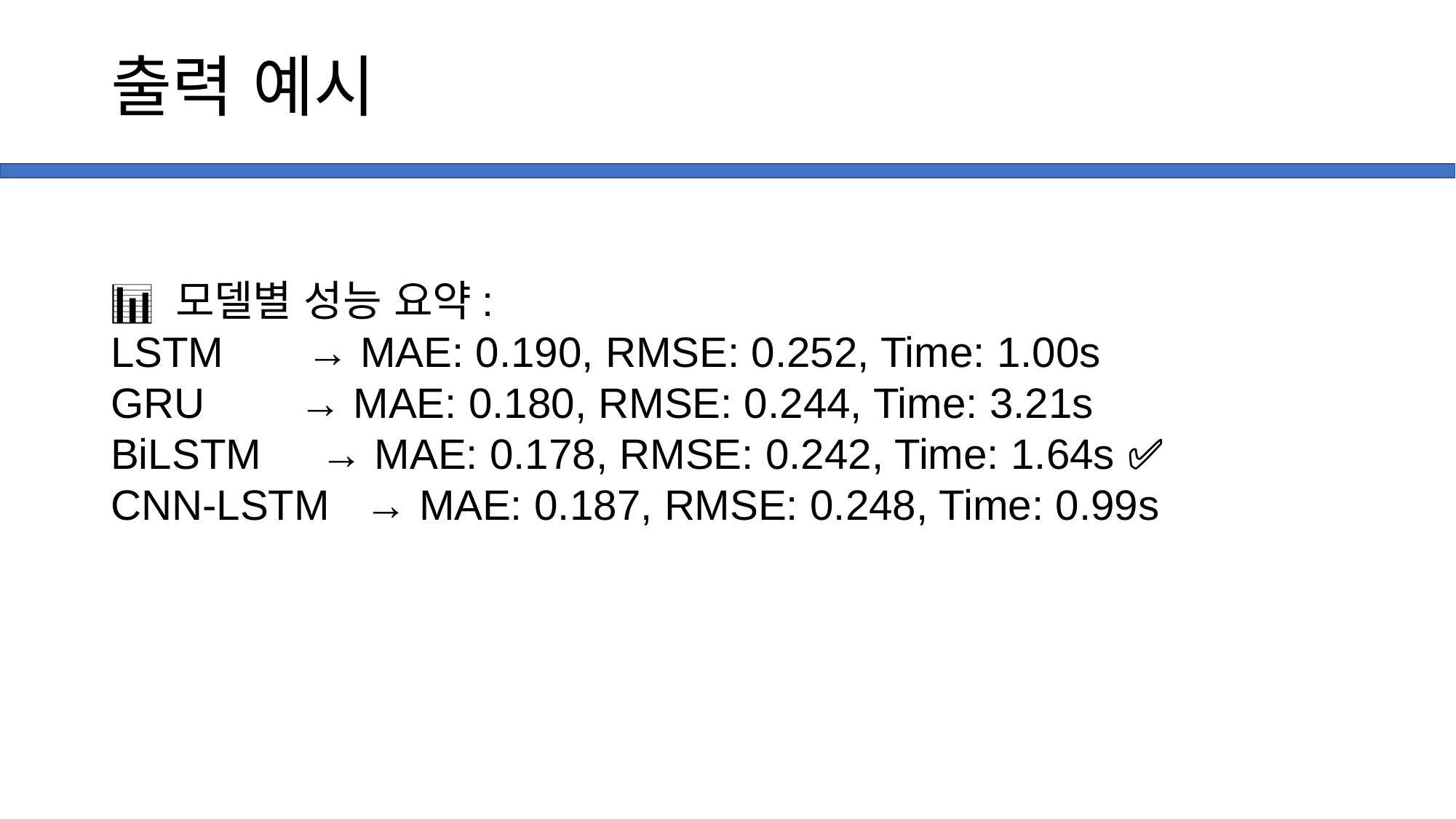

# 출력 예시

📊 모델별 성능 요약:
LSTM       → MAE: 0.190, RMSE: 0.252, Time: 1.00s
GRU        → MAE: 0.180, RMSE: 0.244, Time: 3.21s
BiLSTM     → MAE: 0.178, RMSE: 0.242, Time: 1.64s ✅
CNN-LSTM   → MAE: 0.187, RMSE: 0.248, Time: 0.99s